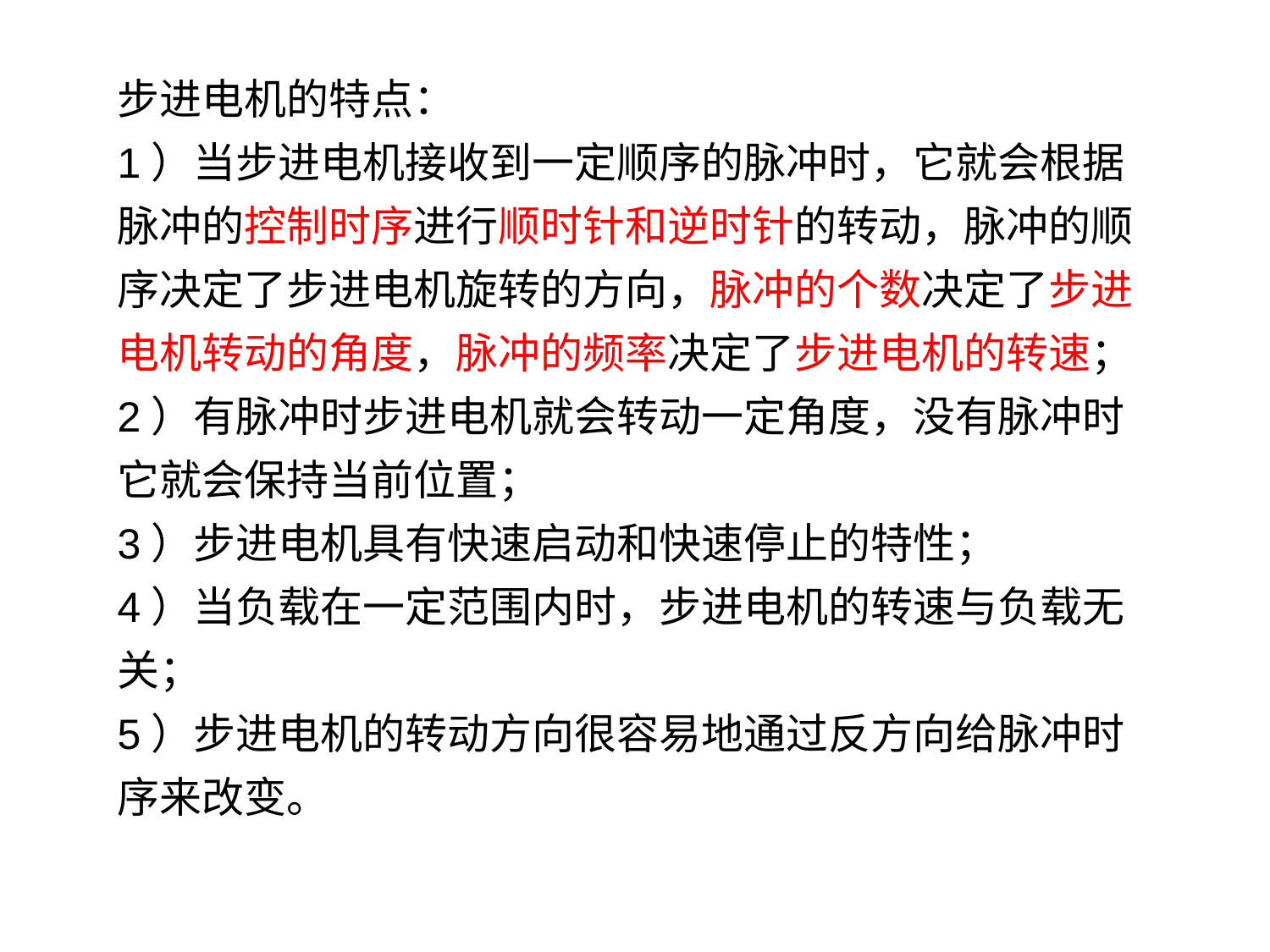

步进电机的特点：
1）当步进电机接收到一定顺序的脉冲时，它就会根据脉冲的控制时序进行顺时针和逆时针的转动，脉冲的顺序决定了步进电机旋转的方向，脉冲的个数决定了步进电机转动的角度，脉冲的频率决定了步进电机的转速；
2）有脉冲时步进电机就会转动一定角度，没有脉冲时它就会保持当前位置；
3）步进电机具有快速启动和快速停止的特性；
4）当负载在一定范围内时，步进电机的转速与负载无关；
5）步进电机的转动方向很容易地通过反方向给脉冲时序来改变。